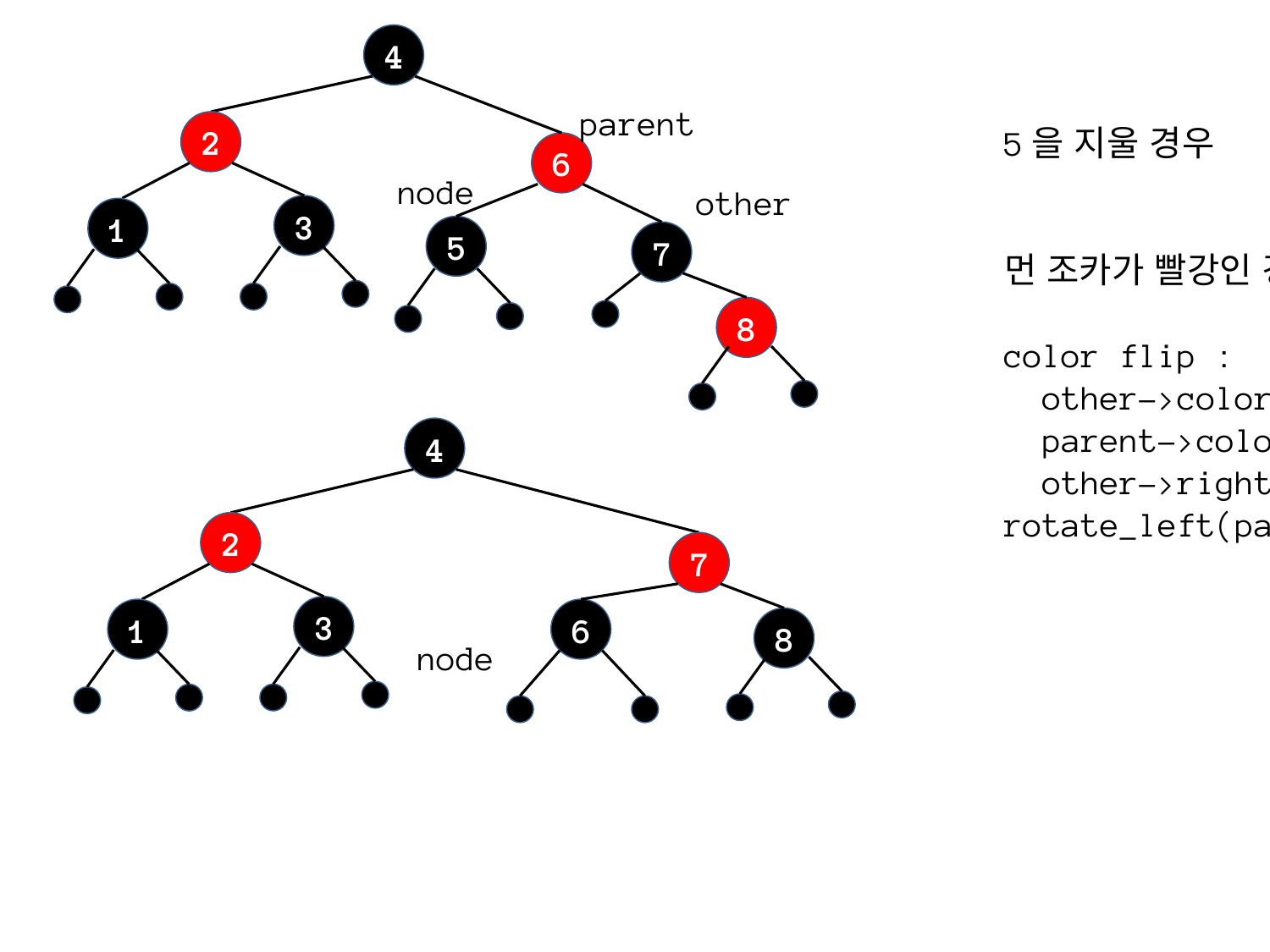

4
parent
2
5을 지울 경우

먼 조카가 빨강인 경우

color flip :
  other->color=parent->color;
  parent->color=BLACK
  other->right->color=BLACK
rotate_left(parent)

6
node
other
3
1
5
7

8

4
2
7
3
1
6
8
node